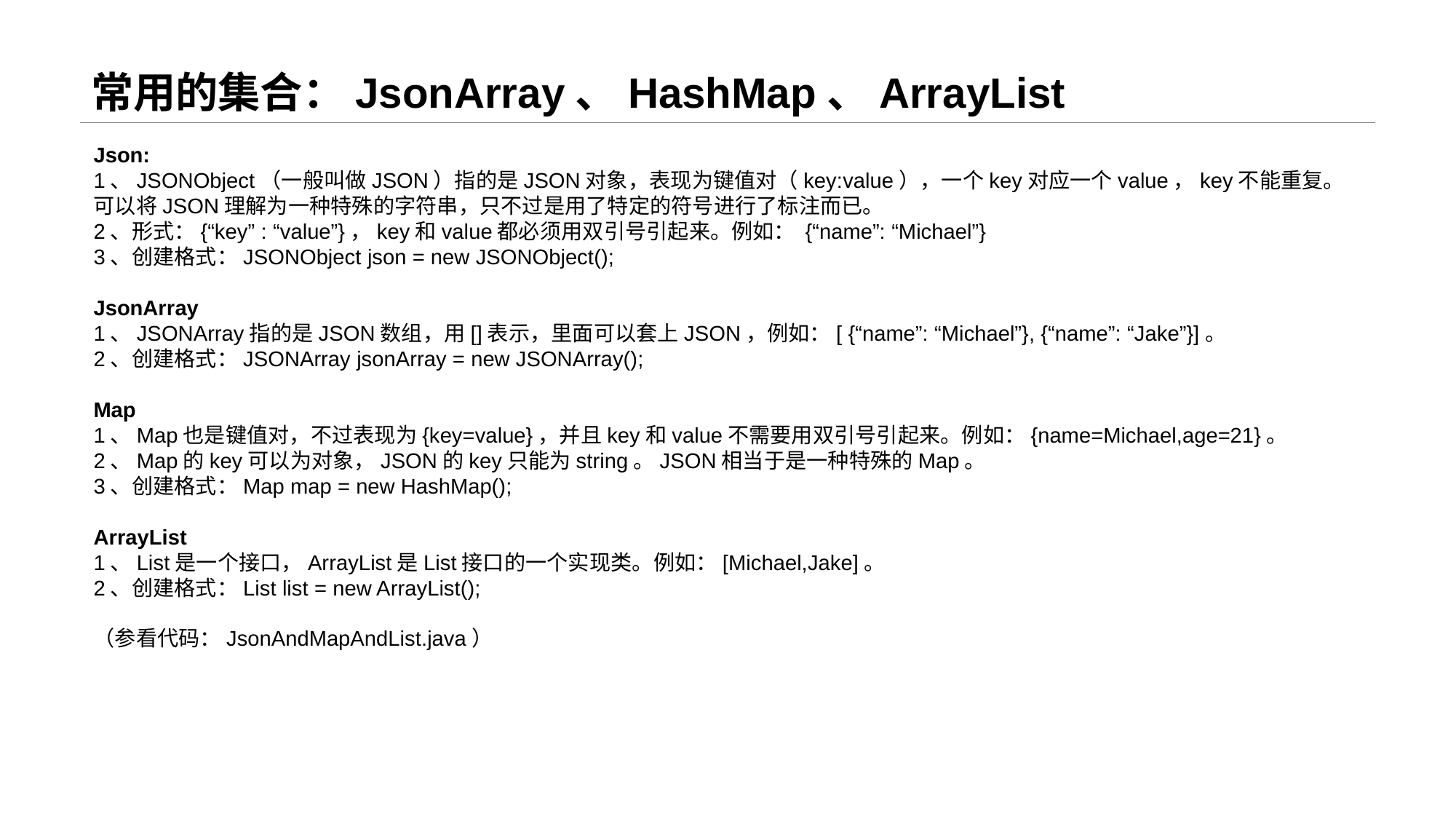

# 常用的集合：JsonArray、HashMap、ArrayList
Json:
1、JSONObject（一般叫做JSON）指的是JSON对象，表现为键值对（key:value），一个key对应一个value，key不能重复。可以将JSON理解为一种特殊的字符串，只不过是用了特定的符号进行了标注而已。
2、形式：{“key” : “value”}，key和value都必须用双引号引起来。例如： {“name”: “Michael”}
3、创建格式：JSONObject json = new JSONObject();

JsonArray
1、JSONArray指的是JSON数组，用[]表示，里面可以套上JSON，例如：[ {“name”: “Michael”}, {“name”: “Jake”}]。
2、创建格式：JSONArray jsonArray = new JSONArray();

Map
1、Map也是键值对，不过表现为{key=value}，并且key和value不需要用双引号引起来。例如：{name=Michael,age=21}。
2、Map的key可以为对象，JSON的key只能为string。JSON相当于是一种特殊的Map。
3、创建格式：Map map = new HashMap();

ArrayList
1、List是一个接口，ArrayList是List接口的一个实现类。例如：[Michael,Jake]。
2、创建格式：List list = new ArrayList();

（参看代码：JsonAndMapAndList.java）
17